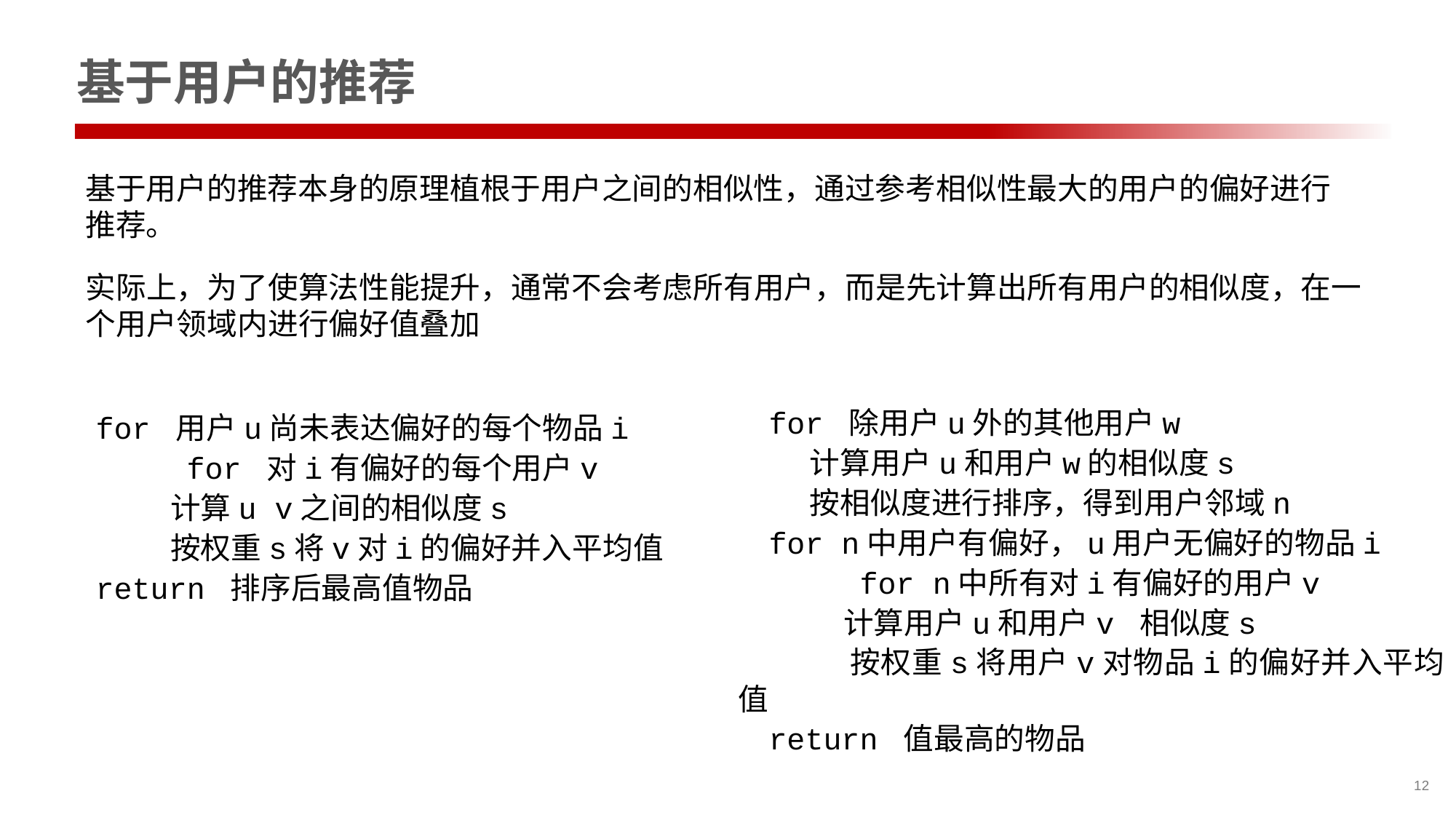

# 基于用户的推荐

基于用户的推荐本身的原理植根于用户之间的相似性，通过参考相似性最大的用户的偏好进行推荐。
实际上，为了使算法性能提升，通常不会考虑所有用户，而是先计算出所有用户的相似度，在一个用户领域内进行偏好值叠加
for 除用户u外的其他用户w
     计算用户u和用户w的相似度s
     按相似度进行排序，得到用户邻域n
for n中用户有偏好，u用户无偏好的物品i
     for n中所有对i有偏好的用户v
          计算用户u和用户v 相似度s
          按权重s将用户v对物品i的偏好并入平均值
return 值最高的物品
for 用户u尚未表达偏好的每个物品i
     for 对i有偏好的每个用户v
          计算u v之间的相似度s
          按权重s将v对i的偏好并入平均值
return 排序后最高值物品
12